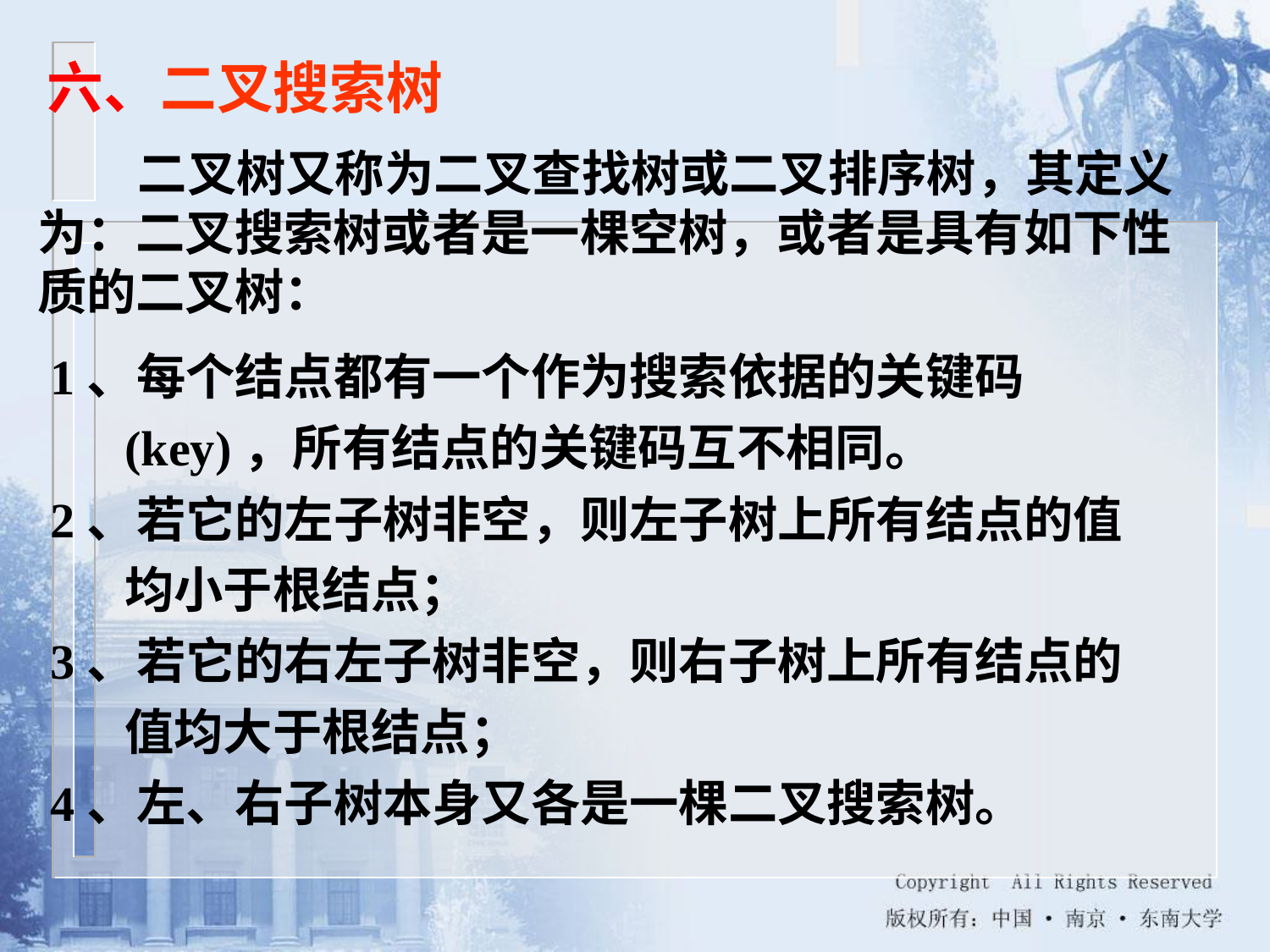

六、二叉搜索树
二叉树又称为二叉查找树或二叉排序树，其定义为：二叉搜索树或者是一棵空树，或者是具有如下性质的二叉树：
1、每个结点都有一个作为搜索依据的关键码(key)，所有结点的关键码互不相同。
2、若它的左子树非空，则左子树上所有结点的值   均小于根结点；
3、若它的右左子树非空，则右子树上所有结点的   值均大于根结点；
4、左、右子树本身又各是一棵二叉搜索树。